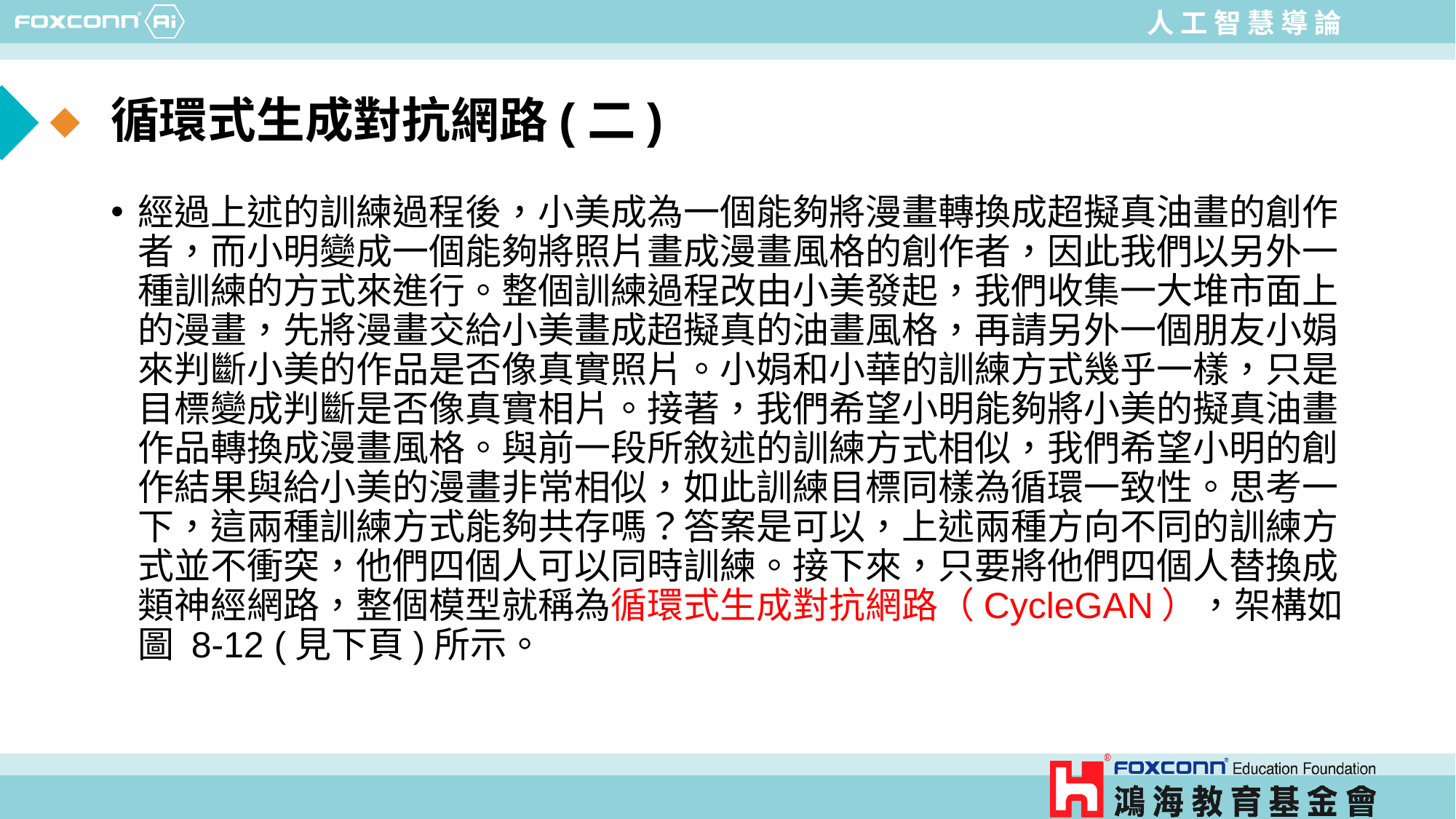

# 循環式生成對抗網路(二)
經過上述的訓練過程後，小美成為一個能夠將漫畫轉換成超擬真油畫的創作者，而小明變成一個能夠將照片畫成漫畫風格的創作者，因此我們以另外一種訓練的方式來進行。整個訓練過程改由小美發起，我們收集一大堆市面上的漫畫，先將漫畫交給小美畫成超擬真的油畫風格，再請另外一個朋友小娟來判斷小美的作品是否像真實照片。小娟和小華的訓練方式幾乎一樣，只是目標變成判斷是否像真實相片。接著，我們希望小明能夠將小美的擬真油畫作品轉換成漫畫風格。與前一段所敘述的訓練方式相似，我們希望小明的創作結果與給小美的漫畫非常相似，如此訓練目標同樣為循環一致性。思考一下，這兩種訓練方式能夠共存嗎？答案是可以，上述兩種方向不同的訓練方式並不衝突，他們四個人可以同時訓練。接下來，只要將他們四個人替換成類神經網路，整個模型就稱為循環式生成對抗網路（CycleGAN），架構如圖 8-12 (見下頁)所示。